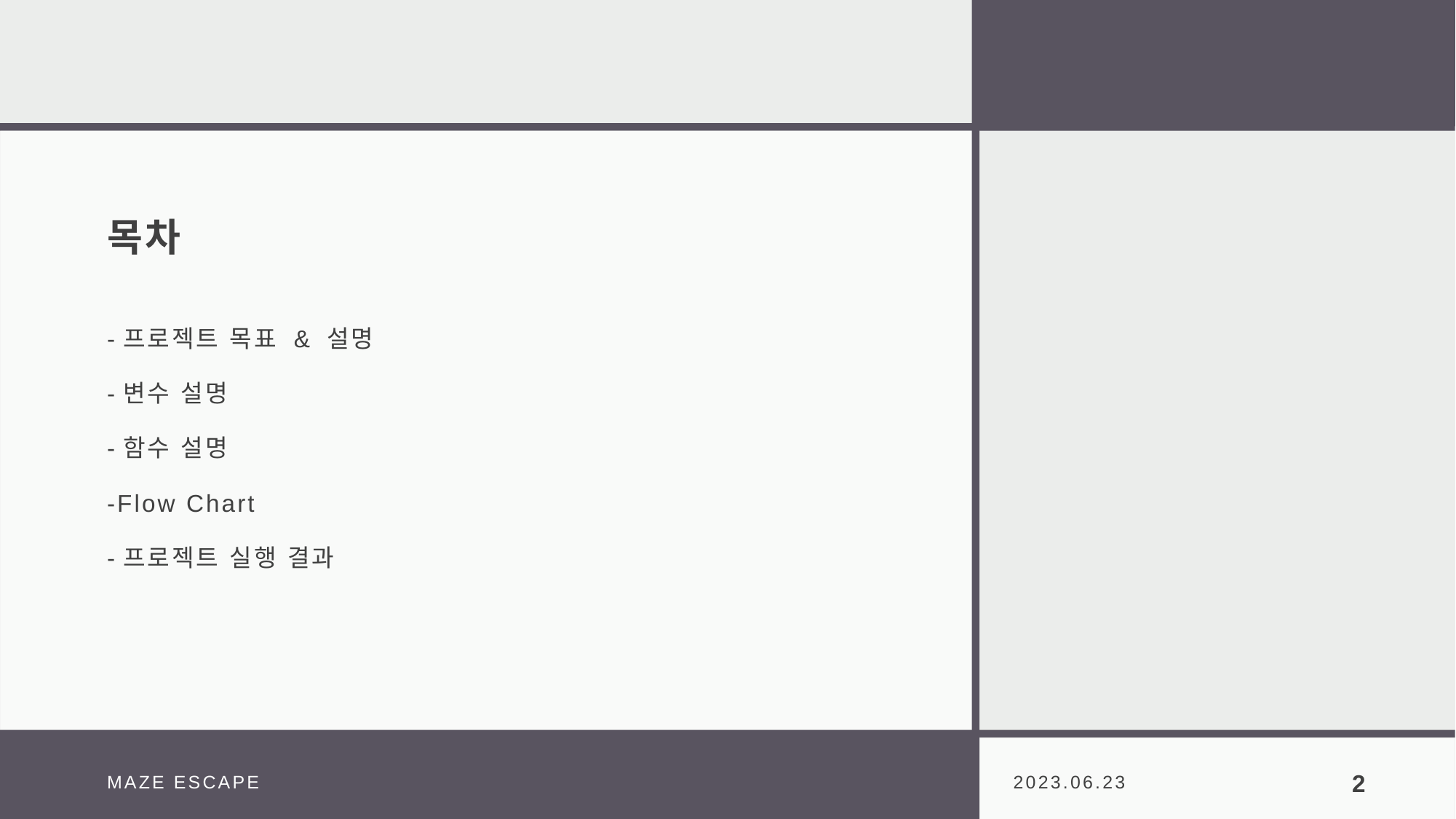

# 목차
-프로젝트 목표 & 설명
-변수 설명
-함수 설명
-Flow Chart
-프로젝트 실행 결과
MAZE ESCAPE
2023.06.23
2